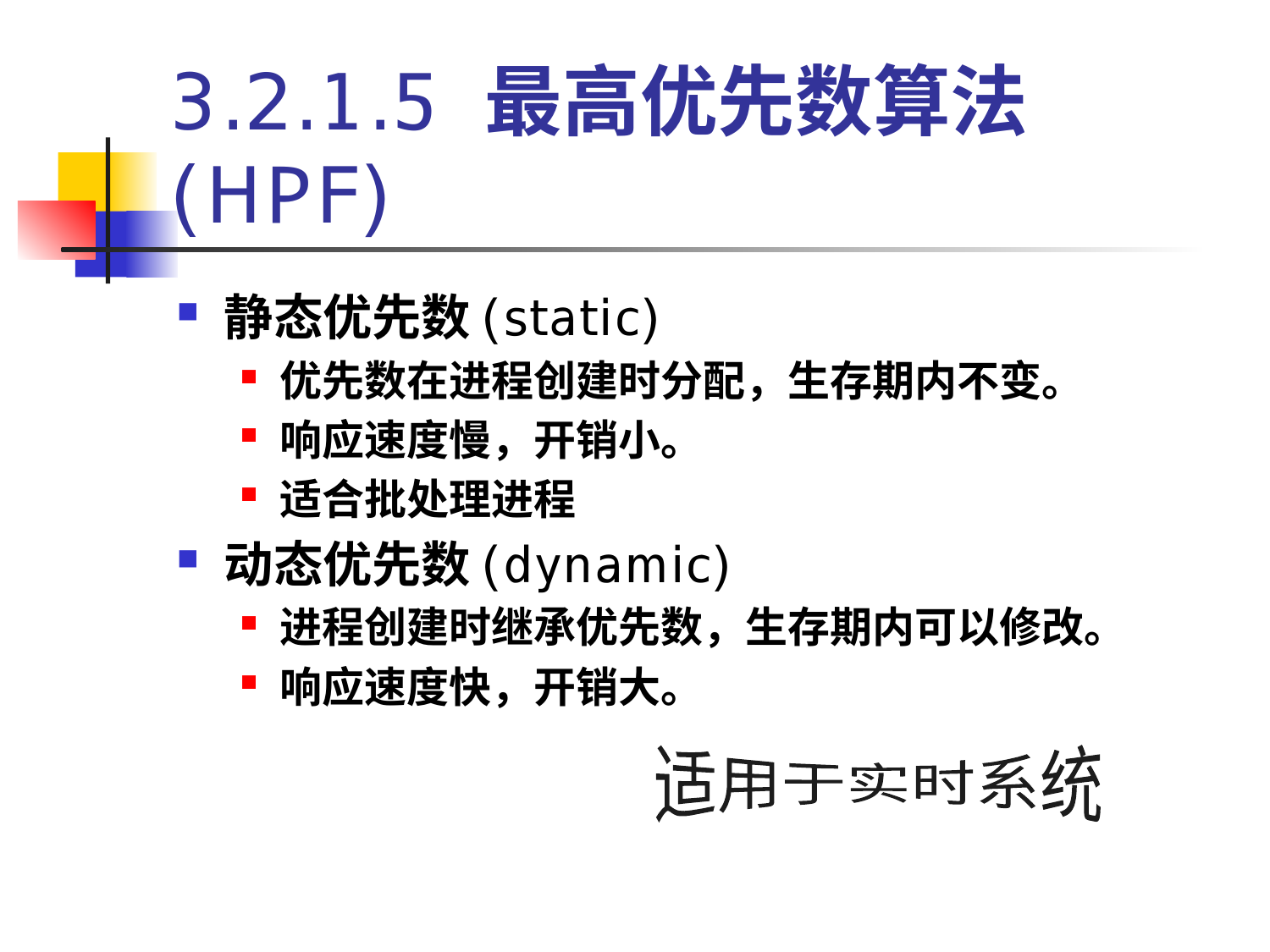

# 3.2.1.5 最高优先数算法(HPF)
静态优先数(static)
优先数在进程创建时分配，生存期内不变。
响应速度慢，开销小。
适合批处理进程
动态优先数(dynamic)
进程创建时继承优先数，生存期内可以修改。
响应速度快，开销大。

适用于实时系统